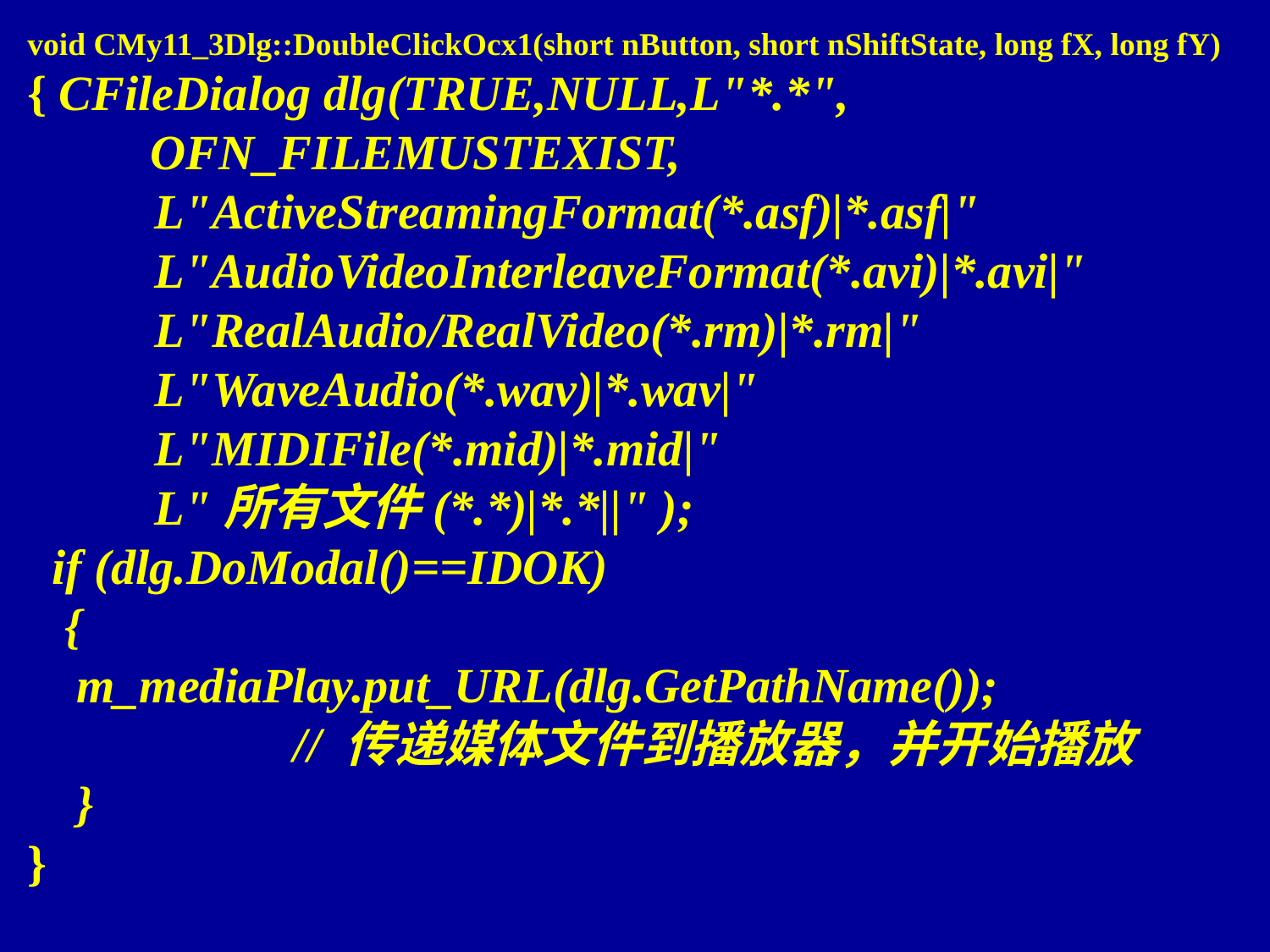

void CMy11_3Dlg::DoubleClickOcx1(short nButton, short nShiftState, long fX, long fY)
{ CFileDialog dlg(TRUE,NULL,L"*.*",
          OFN_FILEMUSTEXIST,
  	L"ActiveStreamingFormat(*.asf)|*.asf|"
	L"AudioVideoInterleaveFormat(*.avi)|*.avi|"
	L"RealAudio/RealVideo(*.rm)|*.rm|"
	L"WaveAudio(*.wav)|*.wav|"
	L"MIDIFile(*.mid)|*.mid|"
	L"所有文件(*.*)|*.*||" );
  if (dlg.DoModal()==IDOK)
   {
    m_mediaPlay.put_URL(dlg.GetPathName());
		 // 传递媒体文件到播放器，并开始播放
    }
}